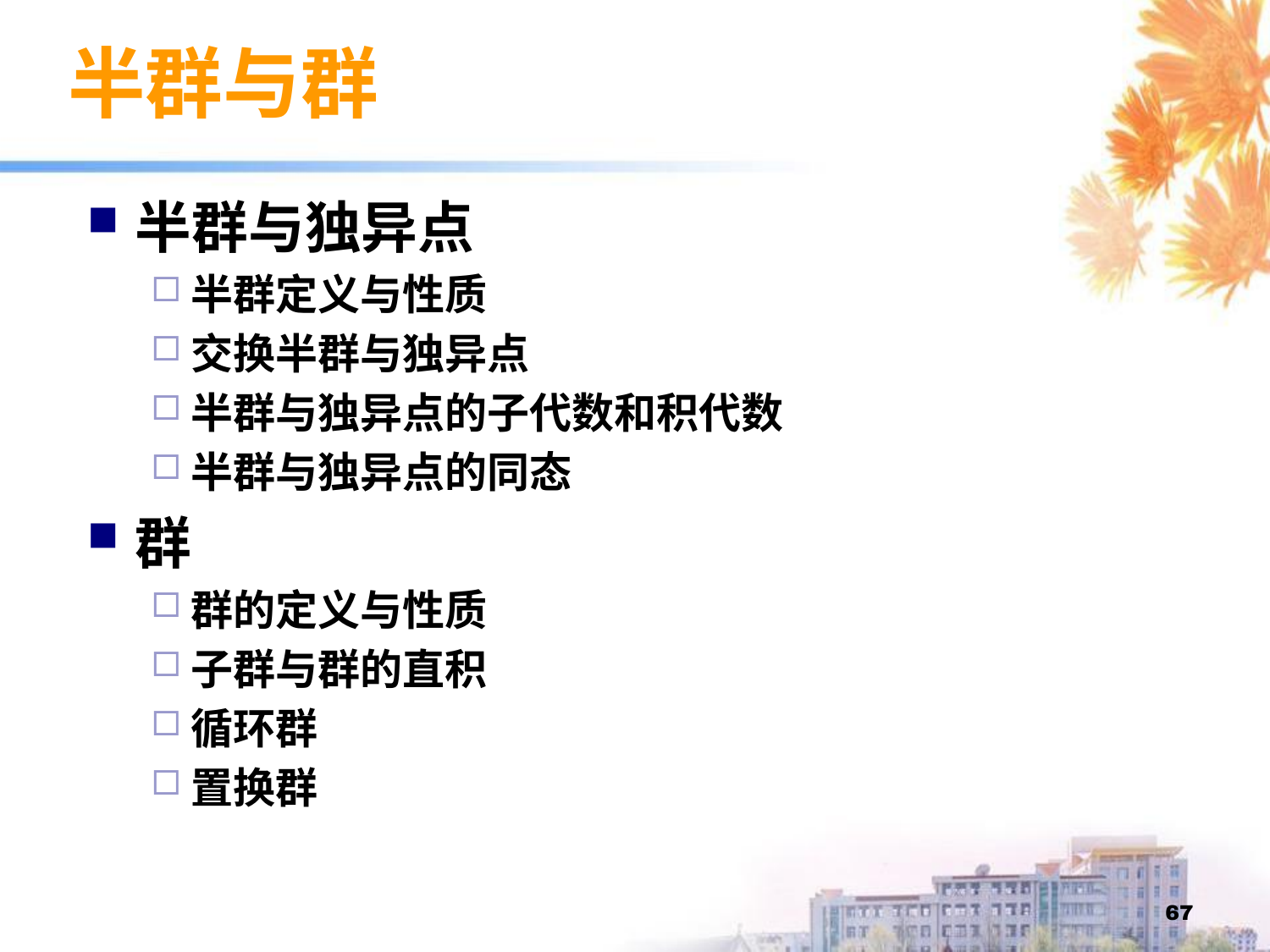

# 半群与群
半群与独异点
半群定义与性质
交换半群与独异点
半群与独异点的子代数和积代数
半群与独异点的同态
群
群的定义与性质
子群与群的直积
循环群
置换群
67